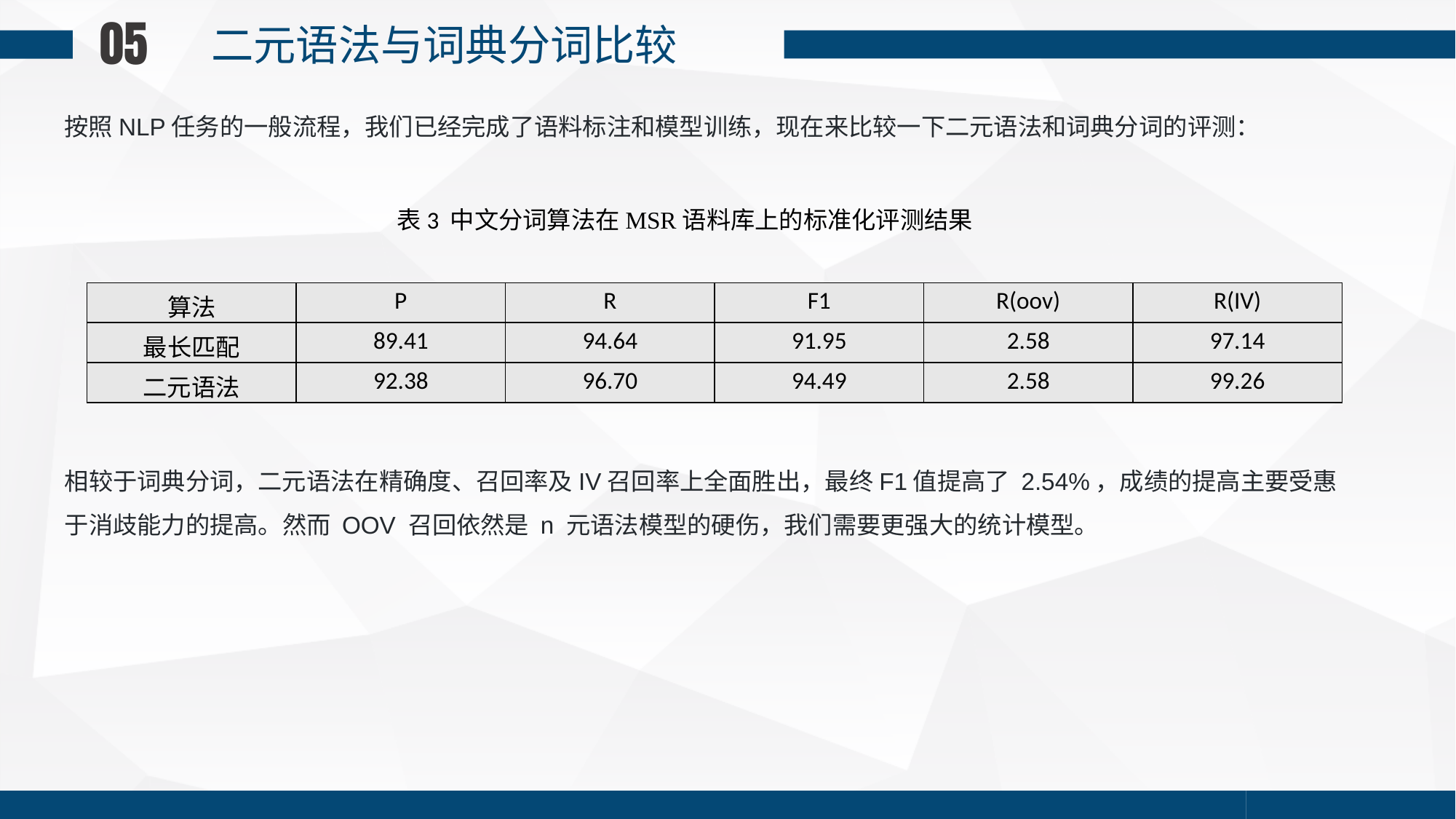

05
 二元语法与词典分词比较

按照NLP任务的一般流程，我们已经完成了语料标注和模型训练，现在来比较一下二元语法和词典分词的评测：
表3 中文分词算法在MSR语料库上的标准化评测结果
| 算法 | P | R | F1 | R(oov) | R(IV) |
| --- | --- | --- | --- | --- | --- |
| 最长匹配 | 89.41 | 94.64 | 91.95 | 2.58 | 97.14 |
| 二元语法 | 92.38 | 96.70 | 94.49 | 2.58 | 99.26 |
相较于词典分词，二元语法在精确度、召回率及IV召回率上全面胜出，最终F1值提高了 2.54%，成绩的提高主要受惠于消歧能力的提高。然而 OOV 召回依然是 n 元语法模型的硬伤，我们需要更强大的统计模型。